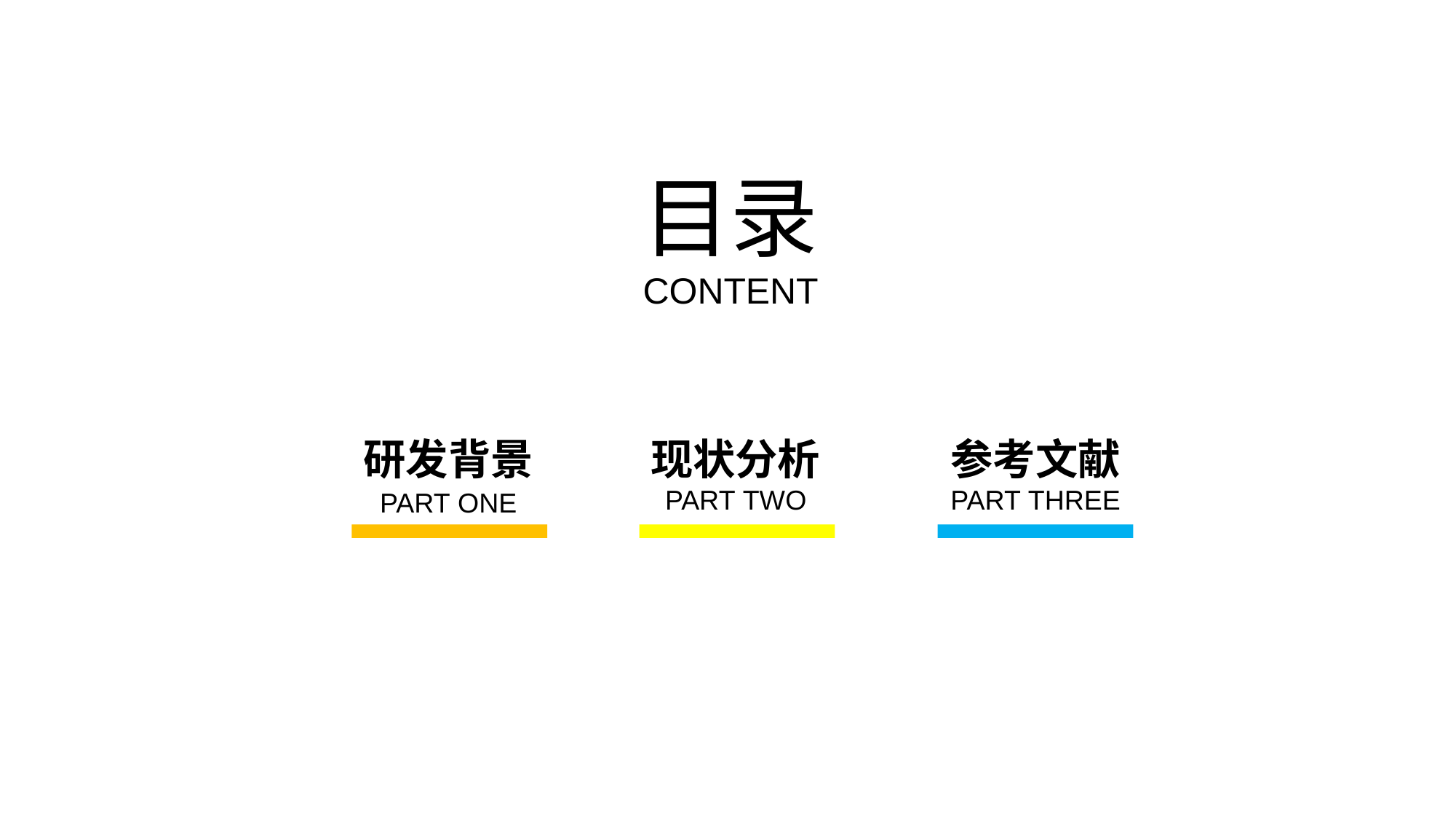

目录
CONTENT
研发背景
PART ONE

现状分析
PART TWO

参考文献
PART THREE